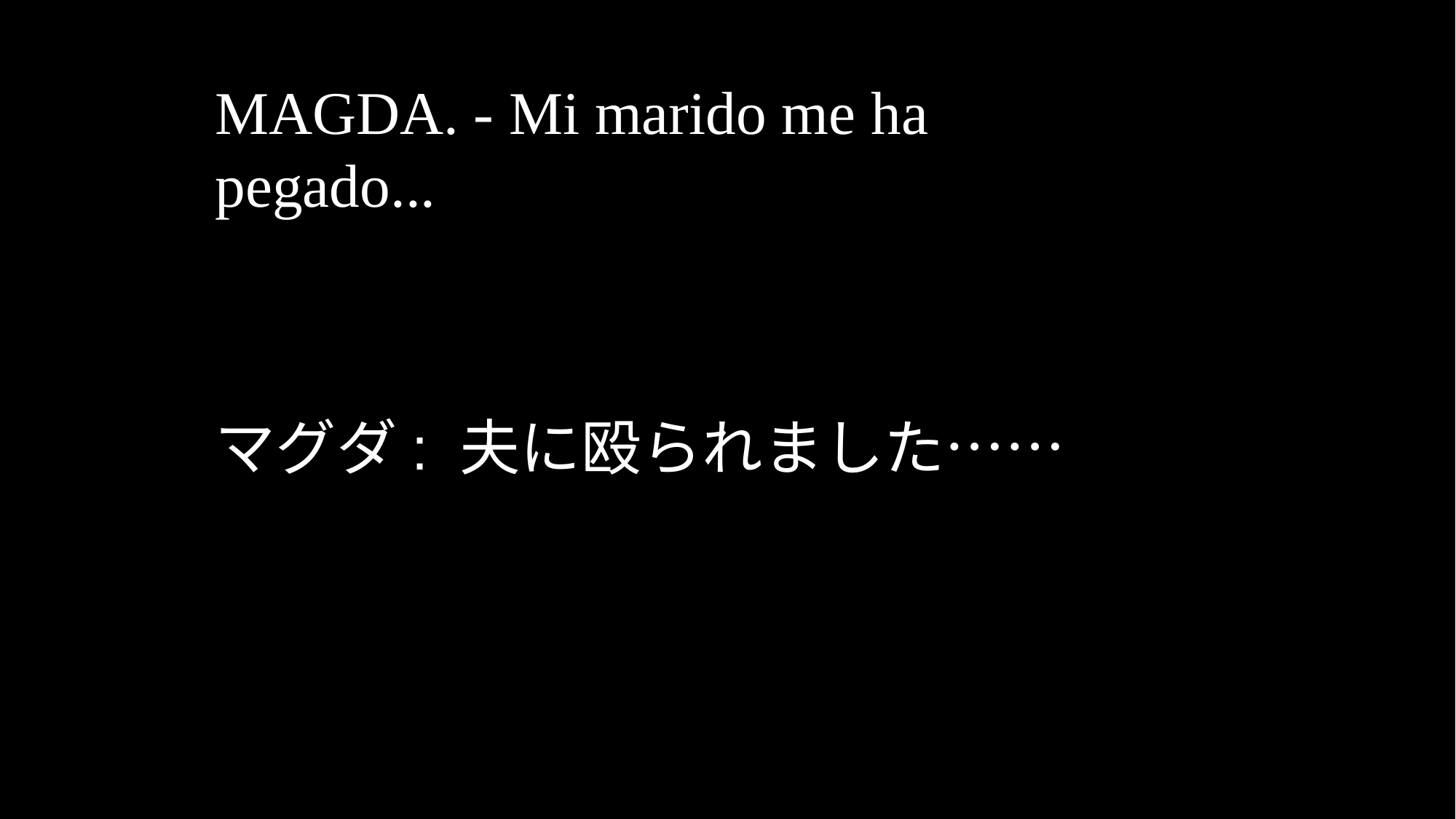

MAGDA. - Mi marido me ha pegado...

マグダ: 夫に殴られました⋯⋯